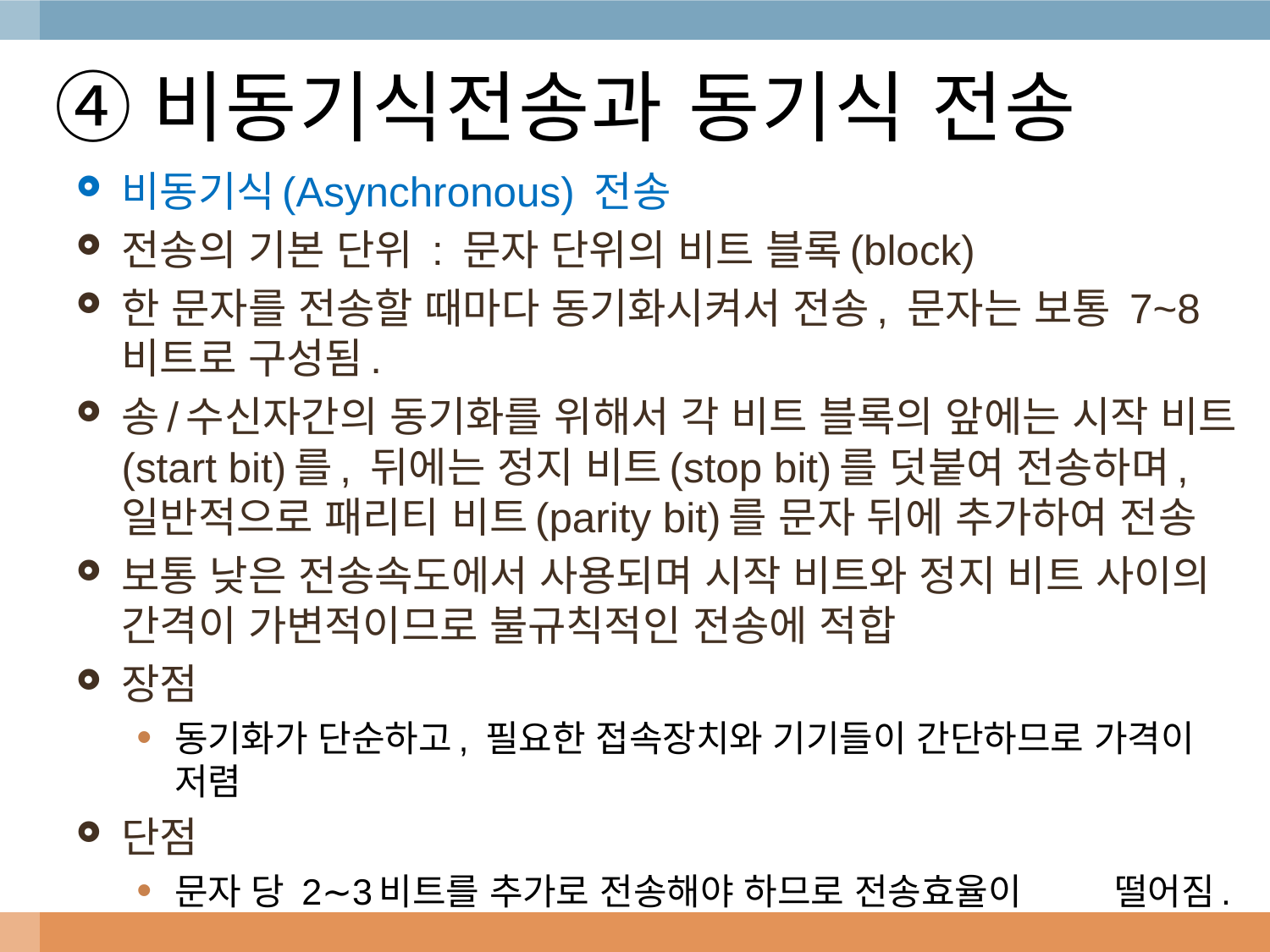

# ④비동기식전송과 동기식 전송
비동기식(Asynchronous) 전송
전송의 기본 단위 : 문자 단위의 비트 블록(block)
한 문자를 전송할 때마다 동기화시켜서 전송, 문자는 보통 7~8비트로 구성됨.
송/수신자간의 동기화를 위해서 각 비트 블록의 앞에는 시작 비트(start bit)를, 뒤에는 정지 비트(stop bit)를 덧붙여 전송하며, 일반적으로 패리티 비트(parity bit)를 문자 뒤에 추가하여 전송
보통 낮은 전송속도에서 사용되며 시작 비트와 정지 비트 사이의 간격이 가변적이므로 불규칙적인 전송에 적합
장점
동기화가 단순하고, 필요한 접속장치와 기기들이 간단하므로 가격이 저렴
단점
문자 당 2∼3비트를 추가로 전송해야 하므로 전송효율이	떨어짐.